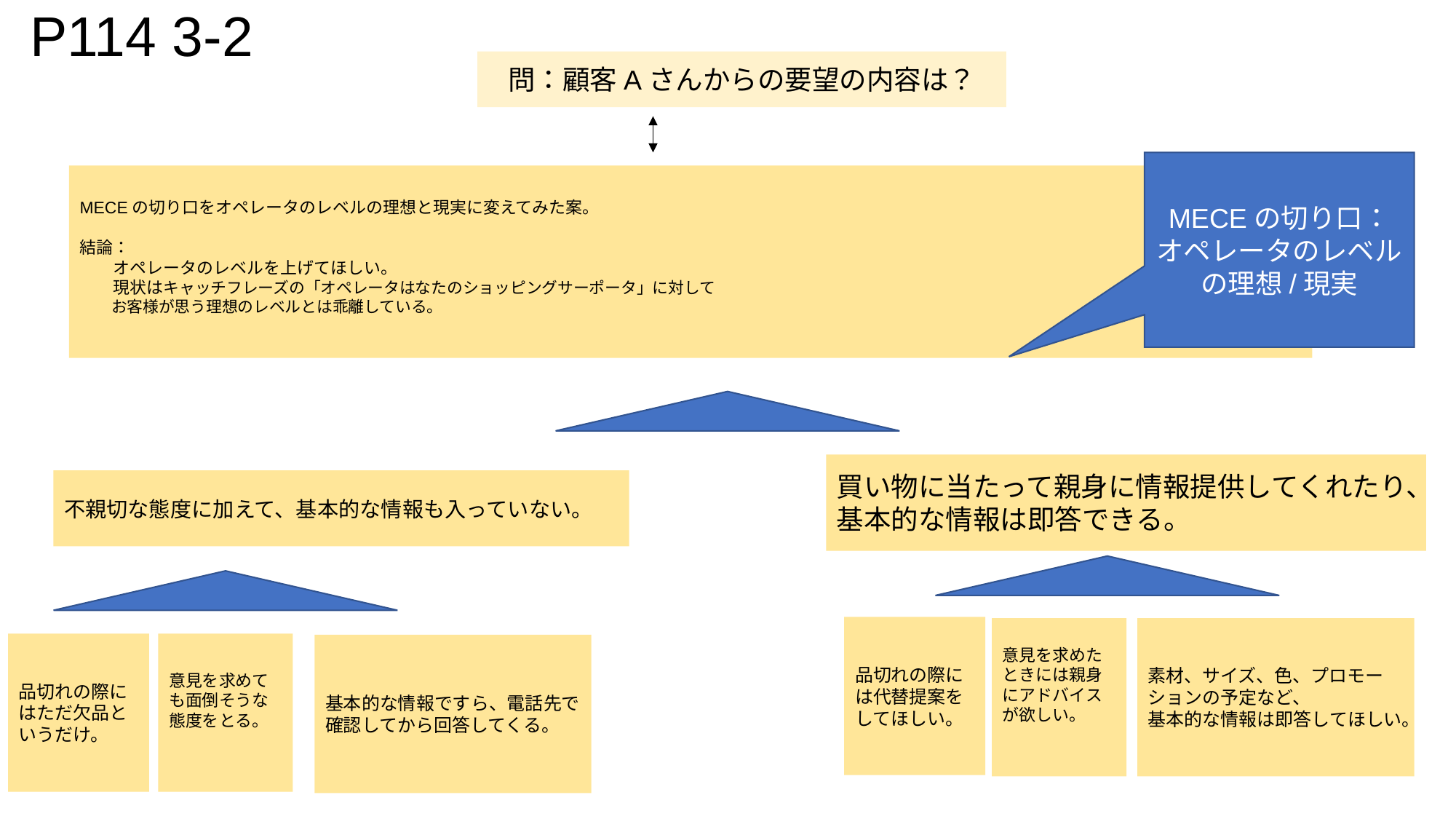

# P114 3-2
問：顧客Aさんからの要望の内容は？
MECEの切り口：オペレータのレベルの理想/現実

MECEの切り口をオペレータのレベルの理想と現実に変えてみた案。

結論：
　　オペレータのレベルを上げてほしい。
　　現状はキャッチフレーズの「オペレータはなたのショッピングサーポータ」に対して
　　お客様が思う理想のレベルとは乖離している。

買い物に当たって親身に情報提供してくれたり、
基本的な情報は即答できる。
不親切な態度に加えて、基本的な情報も入っていない。

品切れの際には代替提案をしてほしい。
意見を求めたときには親身にアドバイスが欲しい。

素材、サイズ、色、プロモーションの予定など、
基本的な情報は即答してほしい。
品切れの際にはただ欠品というだけ。
意見を求めても面倒そうな態度をとる。

基本的な情報ですら、電話先で確認してから回答してくる。